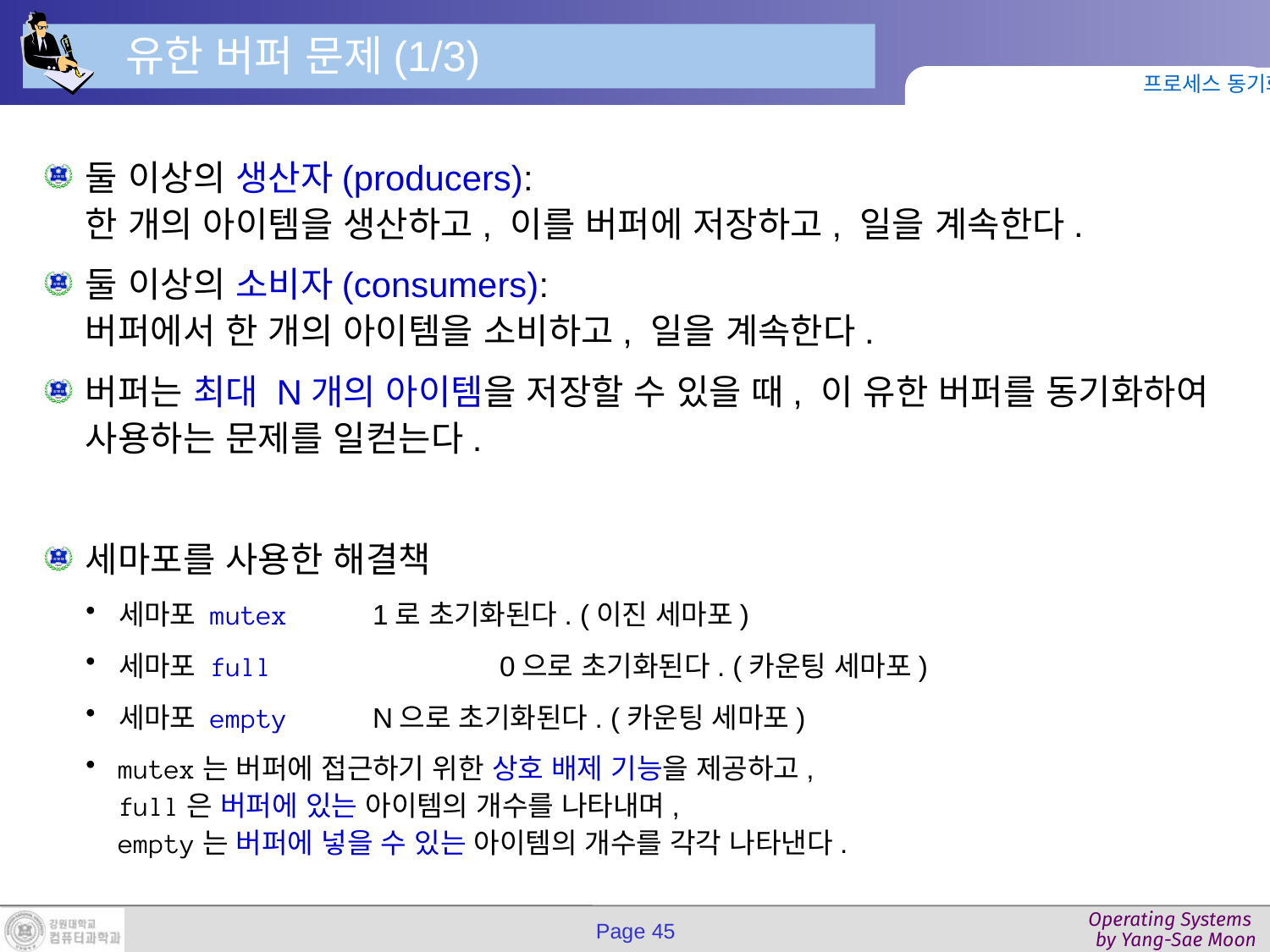

유한 버퍼 문제(1/3)
프로세스 동기화
둘 이상의 생산자(producers):
한 개의 아이템을 생산하고, 이를 버퍼에 저장하고, 일을 계속한다.
둘 이상의 소비자(consumers):
버퍼에서 한 개의 아이템을 소비하고, 일을 계속한다.
버퍼는 최대 N개의 아이템을 저장할 수 있을 때, 이 유한 버퍼를 동기화하여 사용하는 문제를 일컫는다.

세마포를 사용한 해결책
세마포 mutex 	1로 초기화된다. (이진 세마포)
세마포 full 		0으로 초기화된다. (카운팅 세마포)
세마포 empty 	N으로 초기화된다. (카운팅 세마포)
mutex는 버퍼에 접근하기 위한 상호 배제 기능을 제공하고,
full은 버퍼에 있는 아이템의 개수를 나타내며,
empty는 버퍼에 넣을 수 있는 아이템의 개수를 각각 나타낸다.
Page 45